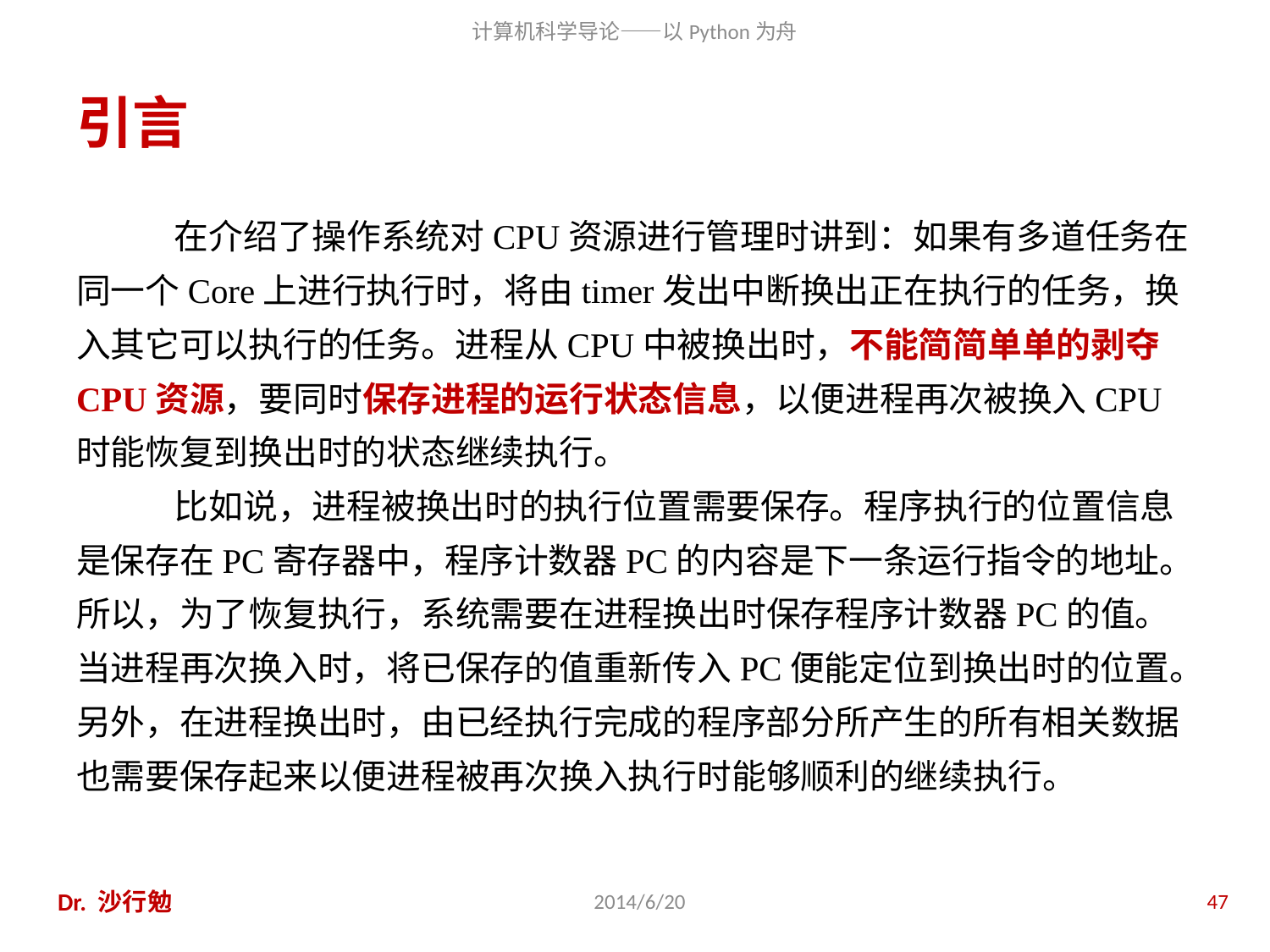

# 引言
在介绍了操作系统对CPU资源进行管理时讲到：如果有多道任务在同一个Core上进行执行时，将由timer发出中断换出正在执行的任务，换入其它可以执行的任务。进程从CPU中被换出时，不能简简单单的剥夺CPU资源，要同时保存进程的运行状态信息，以便进程再次被换入CPU时能恢复到换出时的状态继续执行。
比如说，进程被换出时的执行位置需要保存。程序执行的位置信息是保存在PC寄存器中，程序计数器PC的内容是下一条运行指令的地址。所以，为了恢复执行，系统需要在进程换出时保存程序计数器PC的值。当进程再次换入时，将已保存的值重新传入PC便能定位到换出时的位置。另外，在进程换出时，由已经执行完成的程序部分所产生的所有相关数据也需要保存起来以便进程被再次换入执行时能够顺利的继续执行。
Dr. 沙行勉
2014/6/20
47